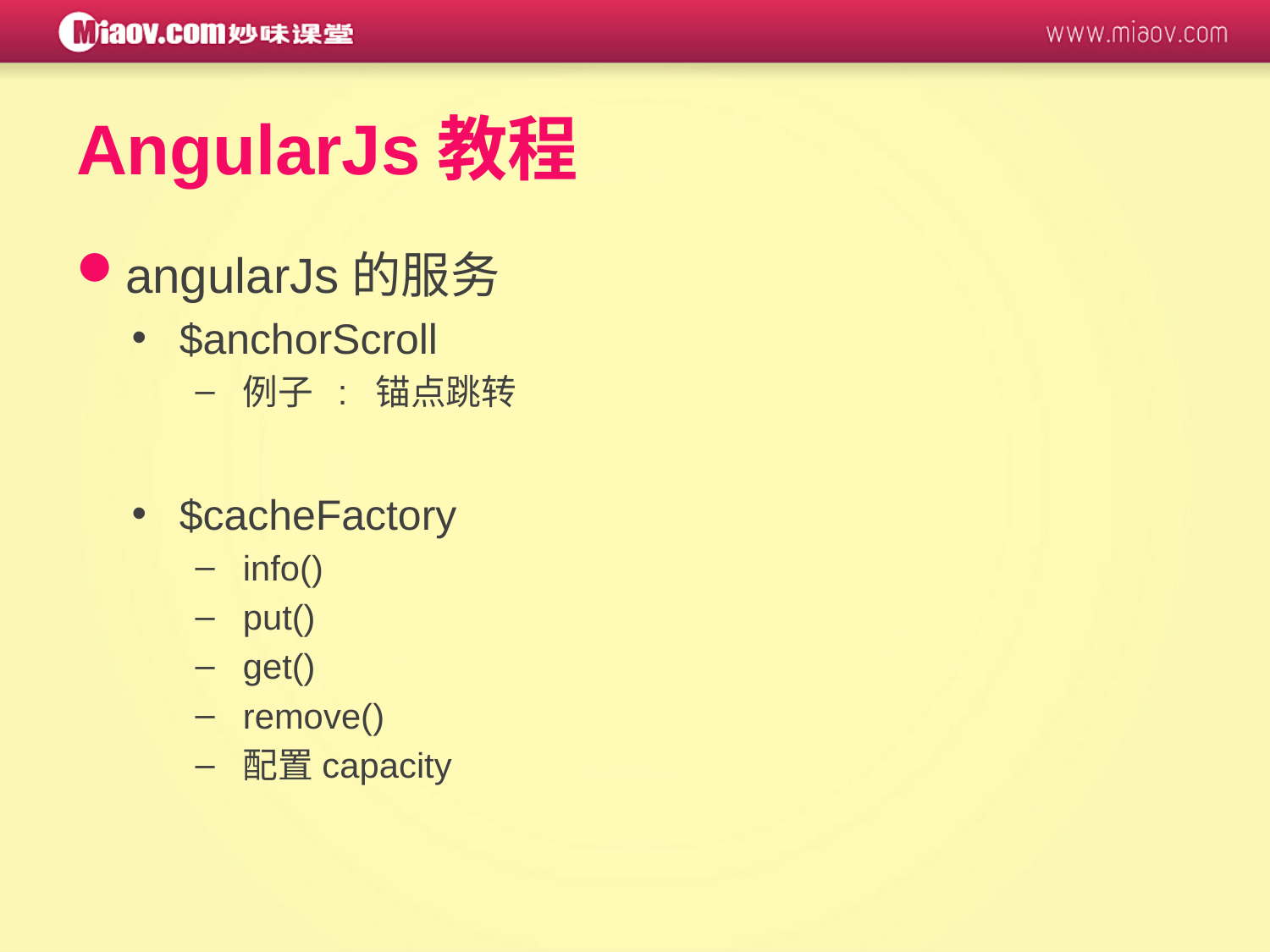

# AngularJs教程
angularJs的服务
$anchorScroll
例子  :  锚点跳转

$cacheFactory
info()
put()
get()
remove()
配置capacity